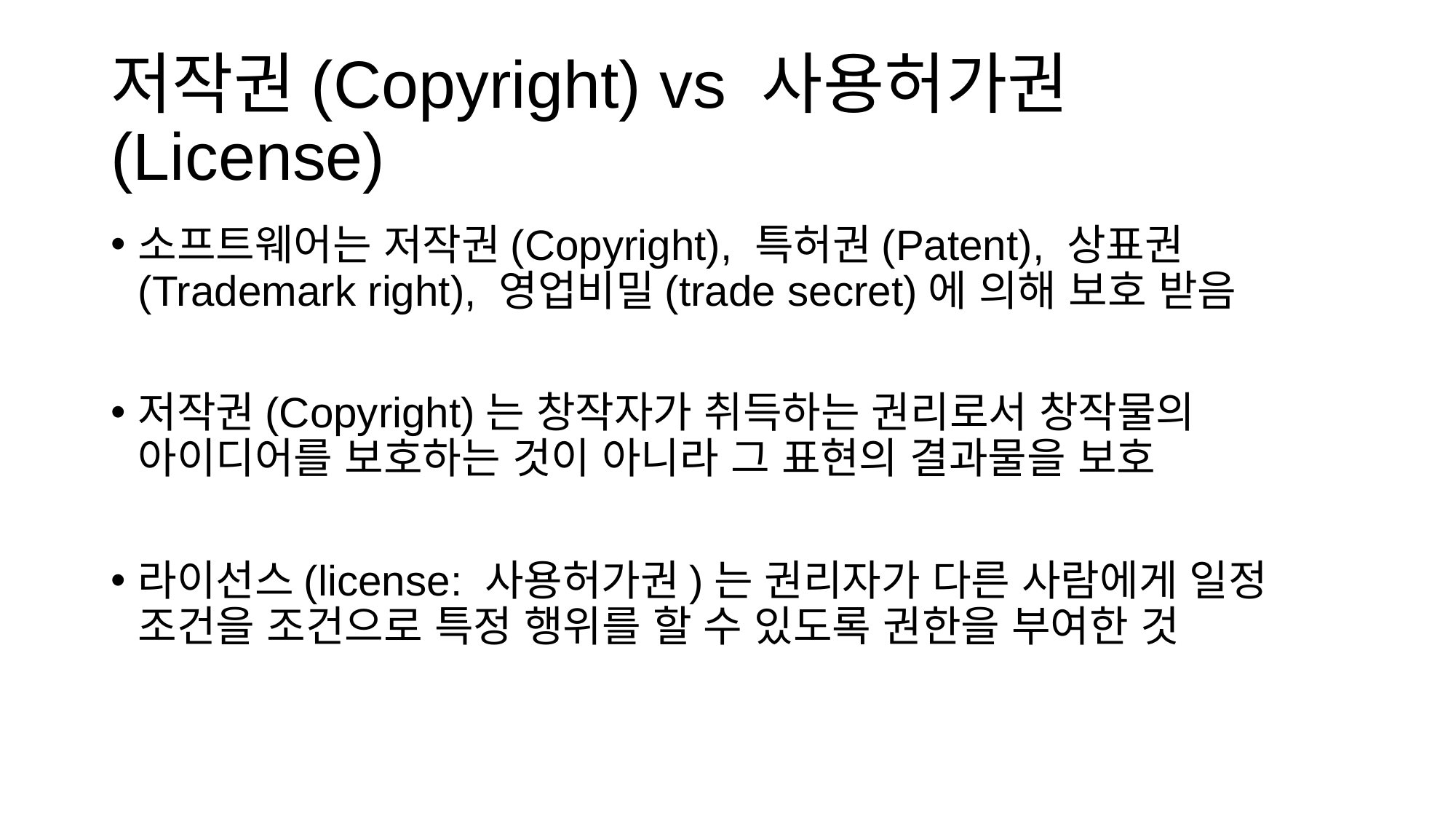

# 저작권(Copyright) vs 사용허가권(License)
소프트웨어는 저작권(Copyright), 특허권(Patent), 상표권(Trademark right), 영업비밀(trade secret)에 의해 보호 받음

저작권(Copyright)는 창작자가 취득하는 권리로서 창작물의 아이디어를 보호하는 것이 아니라 그 표현의 결과물을 보호

라이선스(license: 사용허가권)는 권리자가 다른 사람에게 일정 조건을 조건으로 특정 행위를 할 수 있도록 권한을 부여한 것